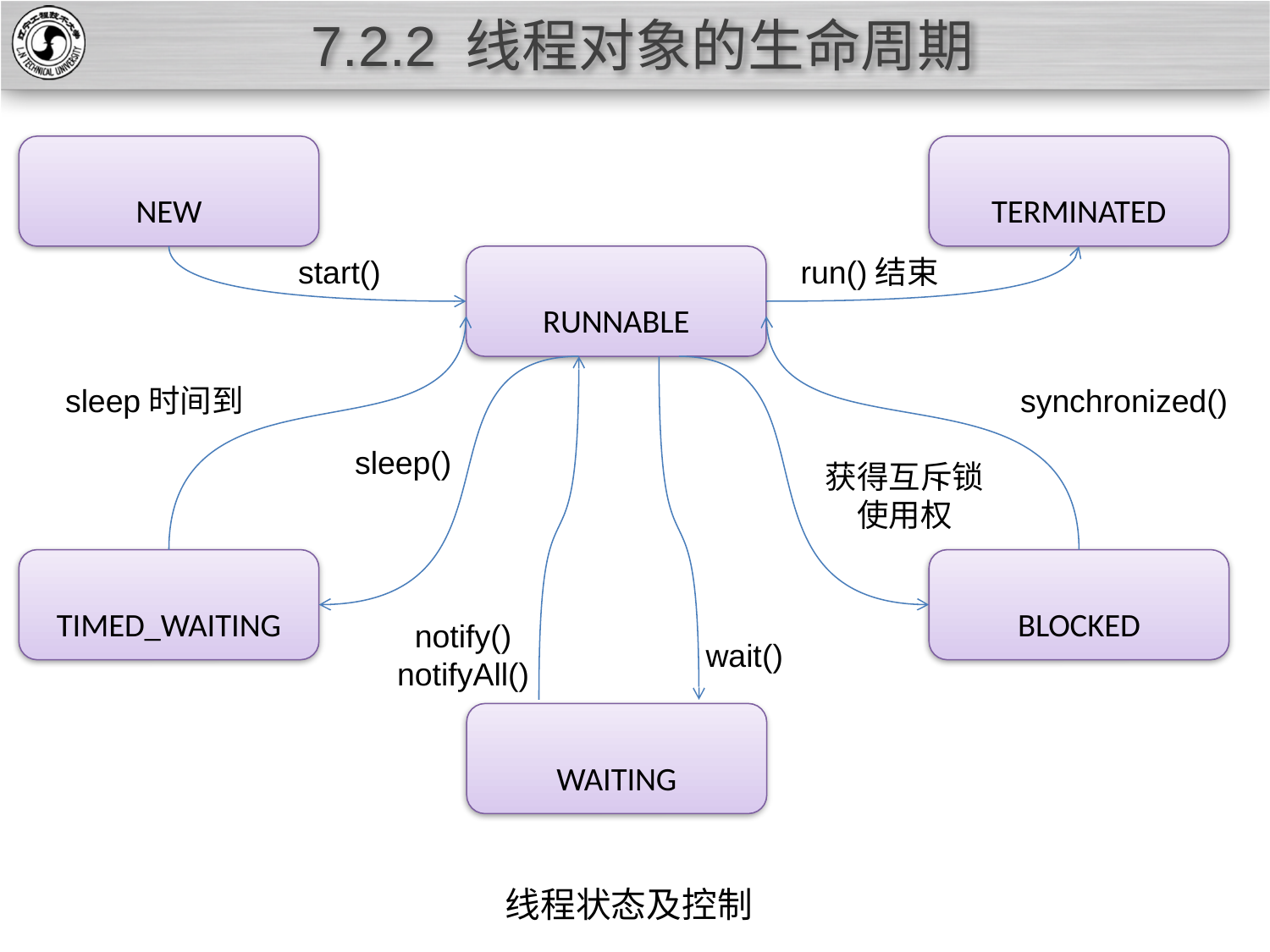

# 7.2.2 线程对象的生命周期
NEW
TERMINATED
run()结束
start()
RUNNABLE
sleep时间到
synchronized()
sleep()
获得互斥锁使用权
TIMED_WAITING
BLOCKED
notify()
notifyAll()
wait()
WAITING
线程状态及控制